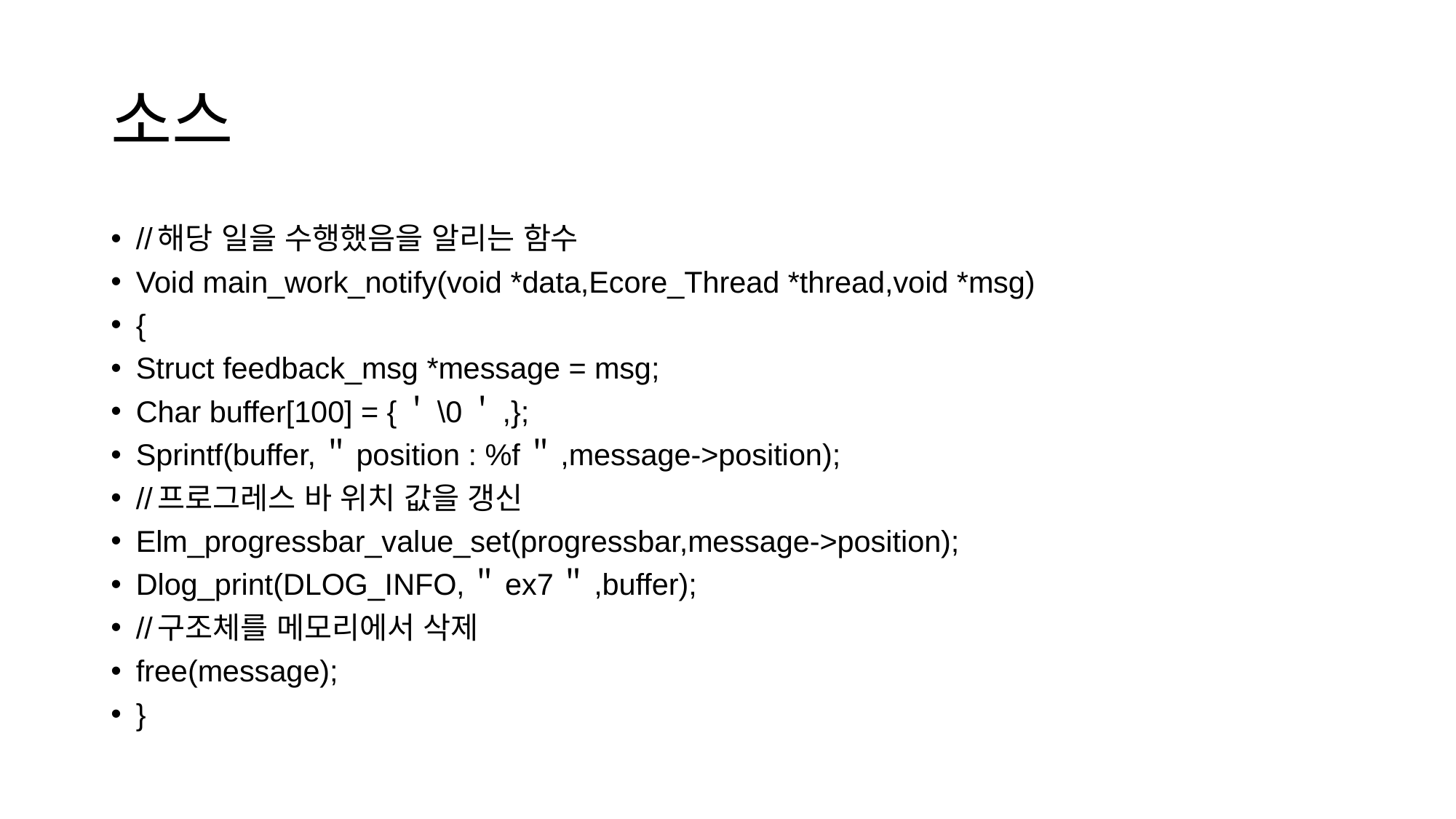

# 소스
//해당 일을 수행했음을 알리는 함수
Void main_work_notify(void *data,Ecore_Thread *thread,void *msg)
{
Struct feedback_msg *message = msg;
Char buffer[100] = {＇\0＇,};
Sprintf(buffer,＂position : %f＂,message->position);
//프로그레스 바 위치 값을 갱신
Elm_progressbar_value_set(progressbar,message->position);
Dlog_print(DLOG_INFO,＂ex7＂,buffer);
//구조체를 메모리에서 삭제
free(message);
}